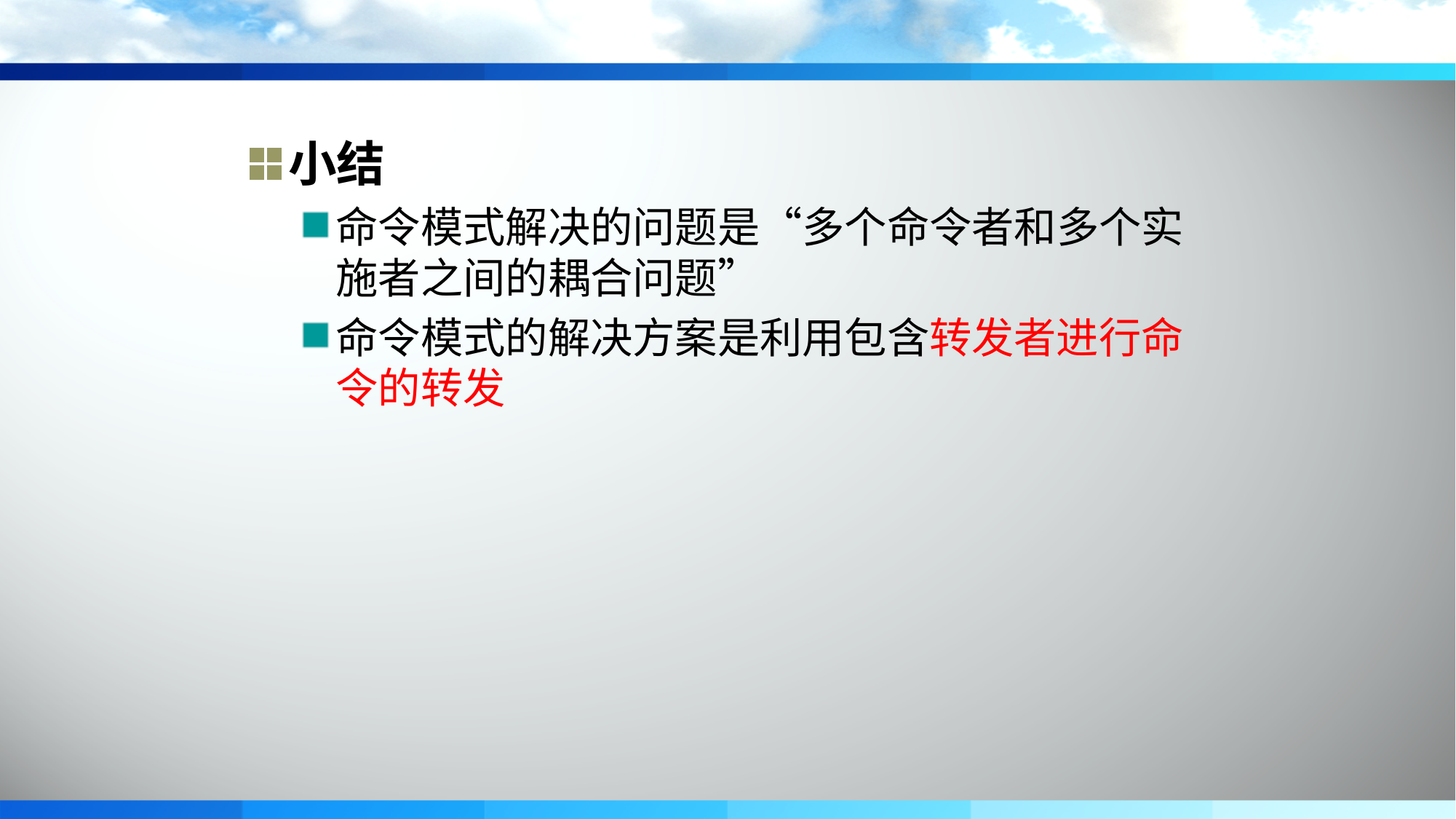

小结
命令模式解决的问题是“多个命令者和多个实施者之间的耦合问题”
命令模式的解决方案是利用包含转发者进行命令的转发